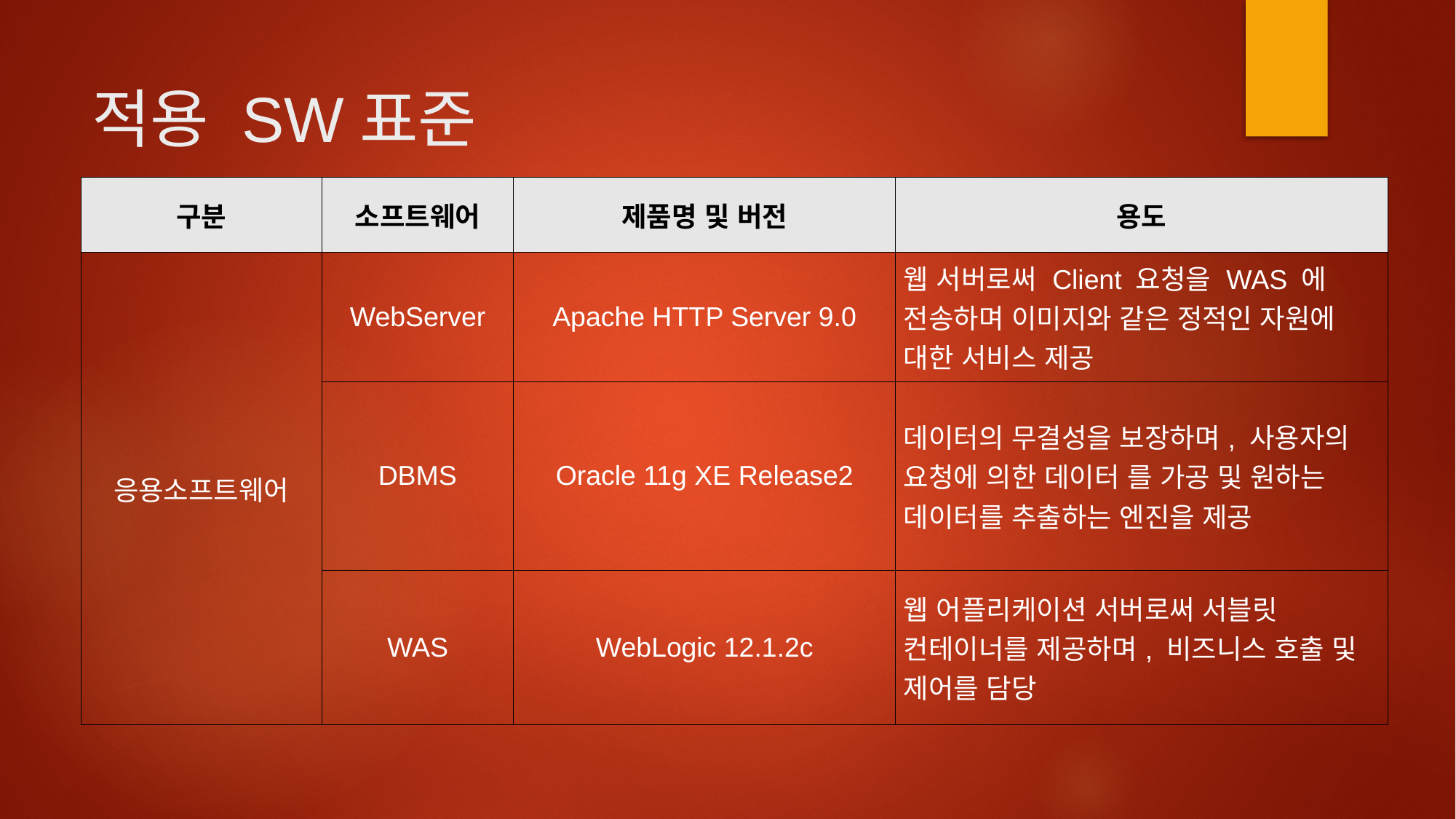

# 적용 SW표준
| 구분 | 소프트웨어 | 제품명 및 버전 | 용도 |
| --- | --- | --- | --- |
| 응용소프트웨어 | WebServer | Apache HTTP Server 9.0 | 웹 서버로써 Client 요청을 WAS 에 전송하며 이미지와 같은 정적인 자원에 대한 서비스 제공 |
|  | DBMS | Oracle 11g XE Release2 | 데이터의 무결성을 보장하며, 사용자의 요청에 의한 데이터 를 가공 및 원하는 데이터를 추출하는 엔진을 제공 |
|  | WAS | WebLogic 12.1.2c | 웹 어플리케이션 서버로써 서블릿 컨테이너를 제공하며, 비즈니스 호출 및 제어를 담당 |